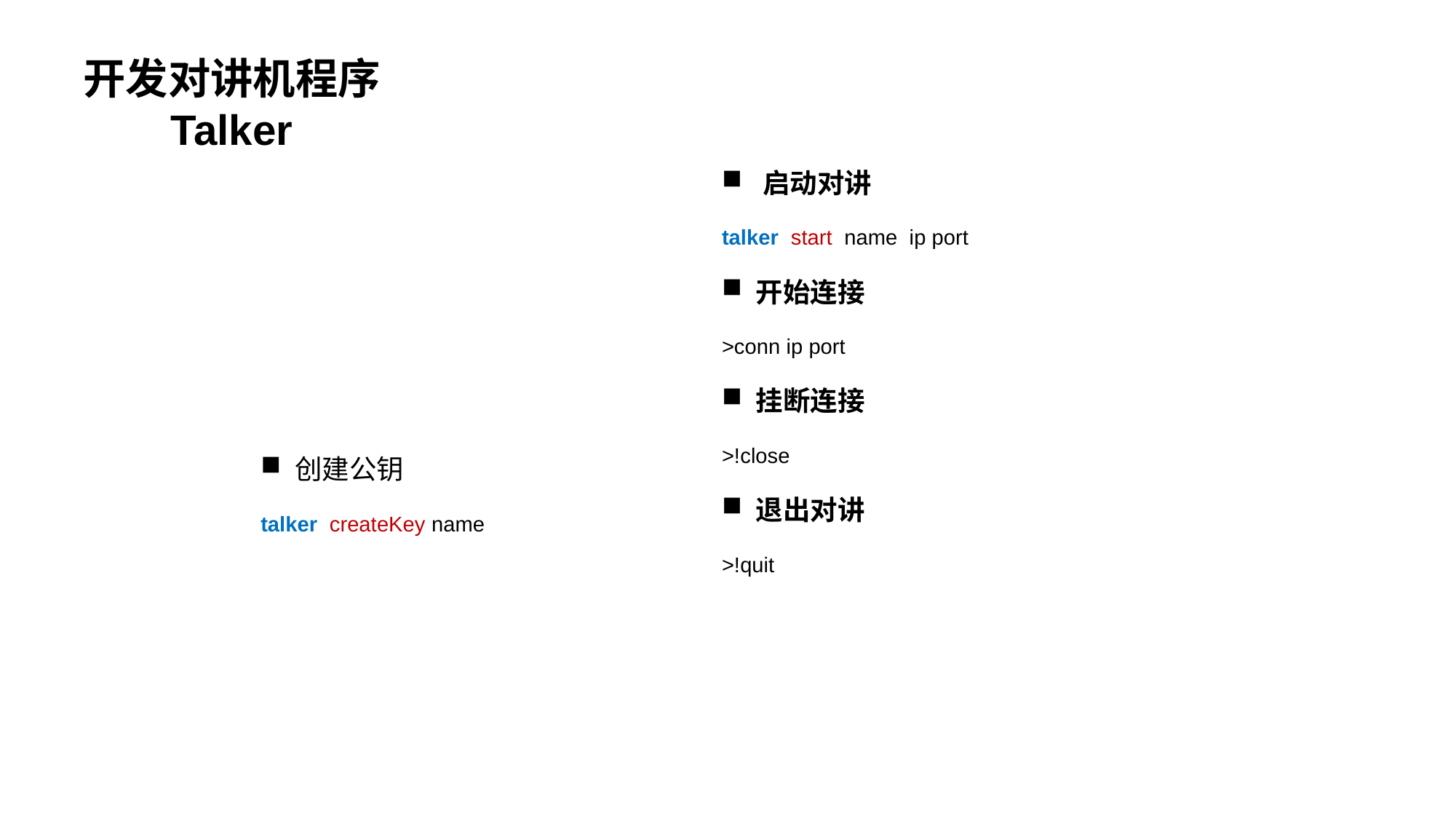

开发对讲机程序
Talker
启动对讲

talker  start  name  ip port

开始连接

>conn ip port

挂断连接

>!close

退出对讲

>!quit

创建公钥

talker  createKey name